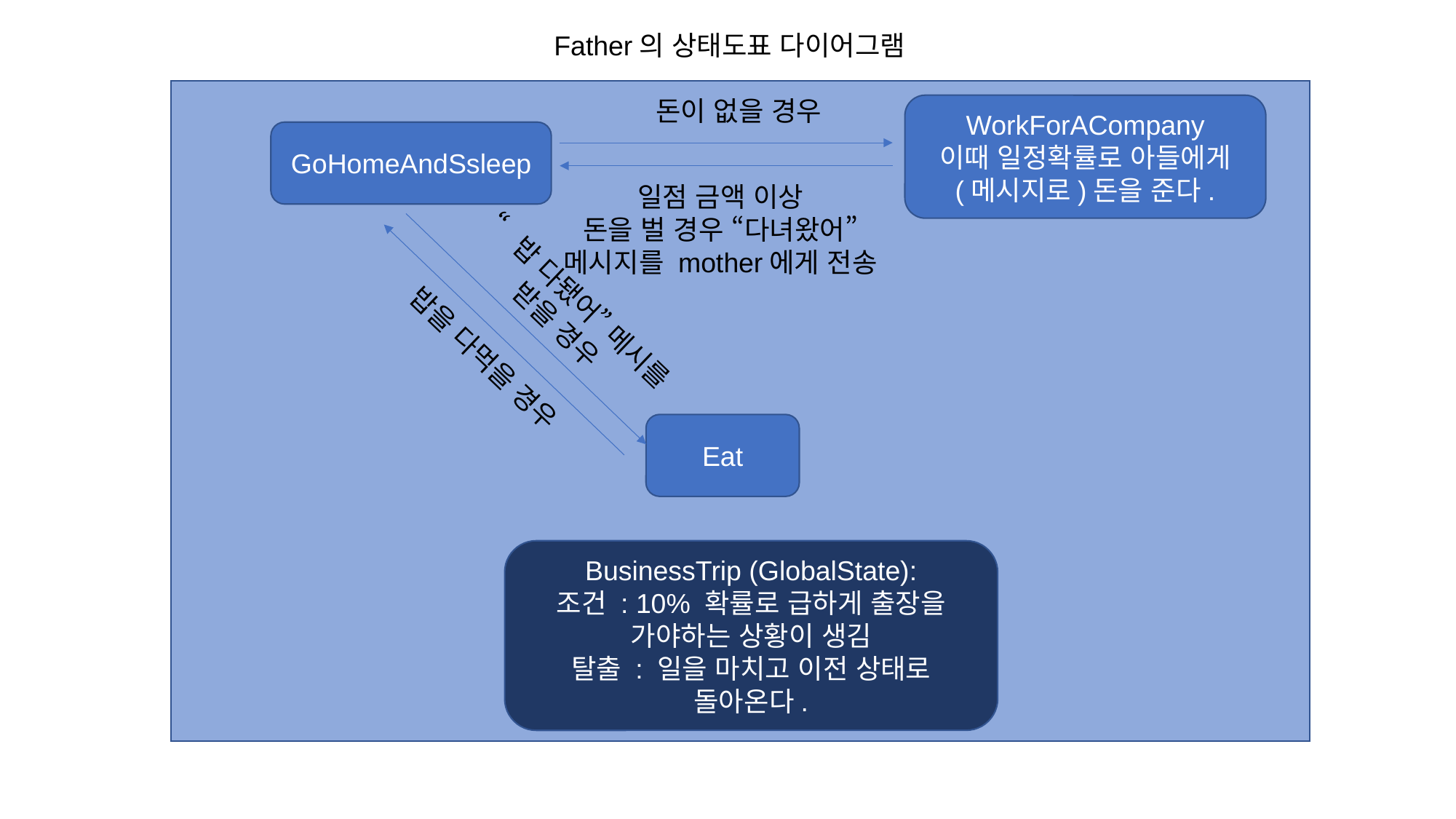

Father의 상태도표 다이어그램

돈이 없을 경우
WorkForACompany
이때 일정확률로 아들에게 (메시지로)돈을 준다.
GoHomeAndSsleep
일점 금액 이상
돈을 벌 경우 “다녀왔어”메시지를 mother에게 전송
“밥 다됐어” 메시를 받을 경우
밥을 다먹을 경우
Eat
BusinessTrip (GlobalState):
조건 : 10% 확률로 급하게 출장을 가야하는 상황이 생김
탈출 : 일을 마치고 이전 상태로 돌아온다.